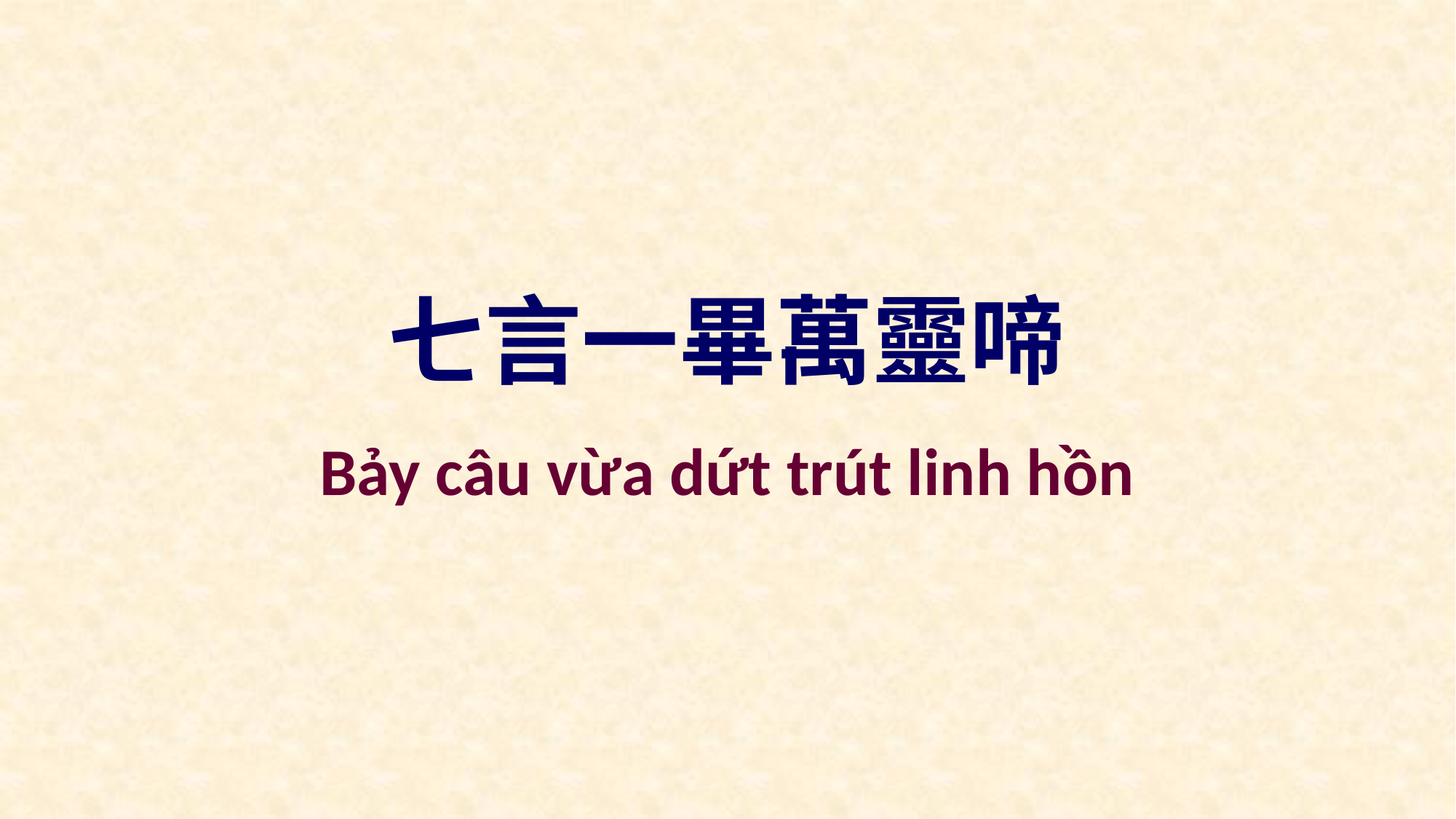

七言一畢萬靈啼
Bảy câu vừa dứt trút linh hồn